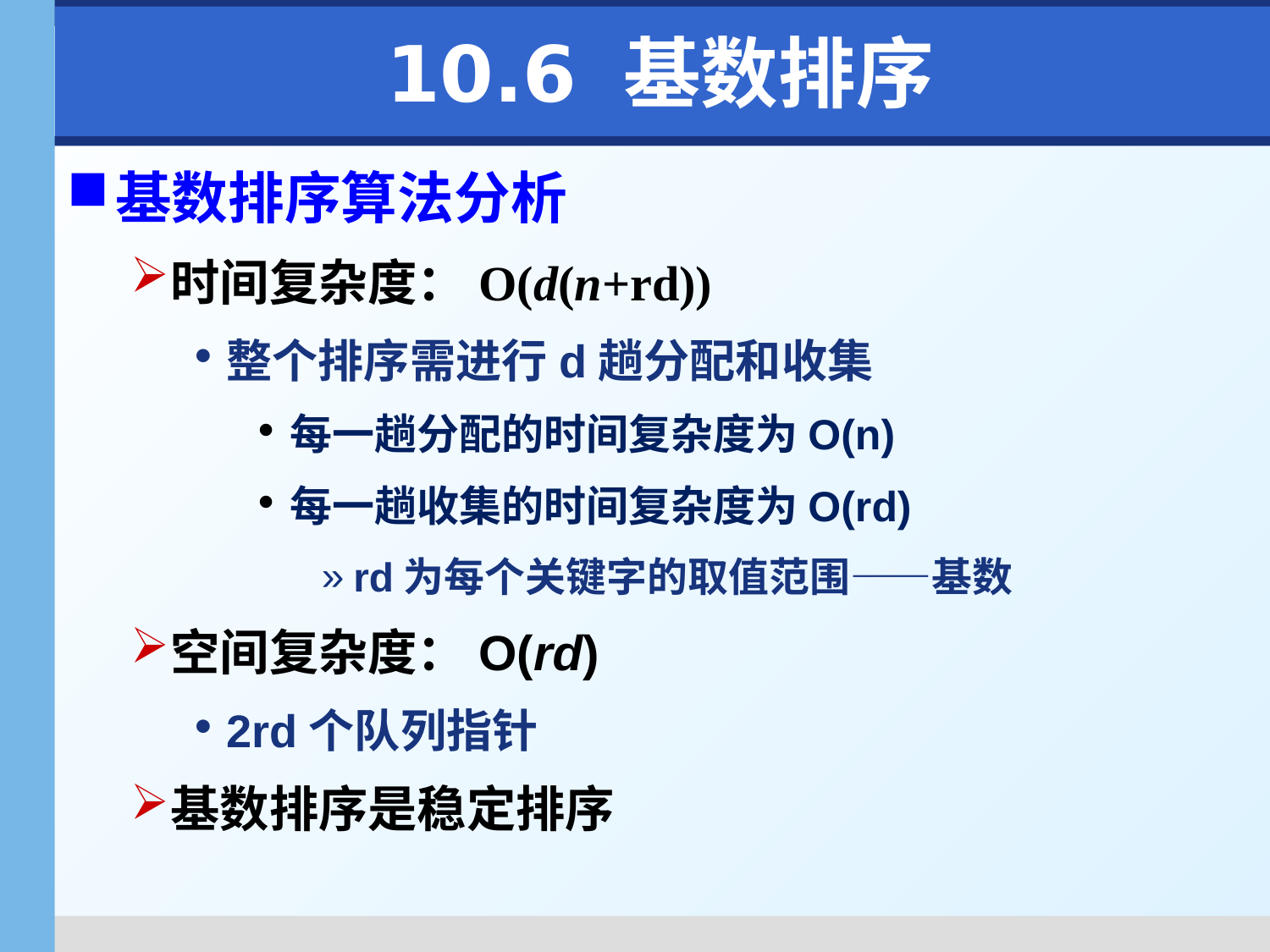

# 10.6 基数排序
基数排序算法分析
时间复杂度：O(d(n+rd))
整个排序需进行d趟分配和收集
每一趟分配的时间复杂度为O(n)
每一趟收集的时间复杂度为O(rd)
rd为每个关键字的取值范围——基数
空间复杂度：O(rd)
2rd个队列指针
基数排序是稳定排序